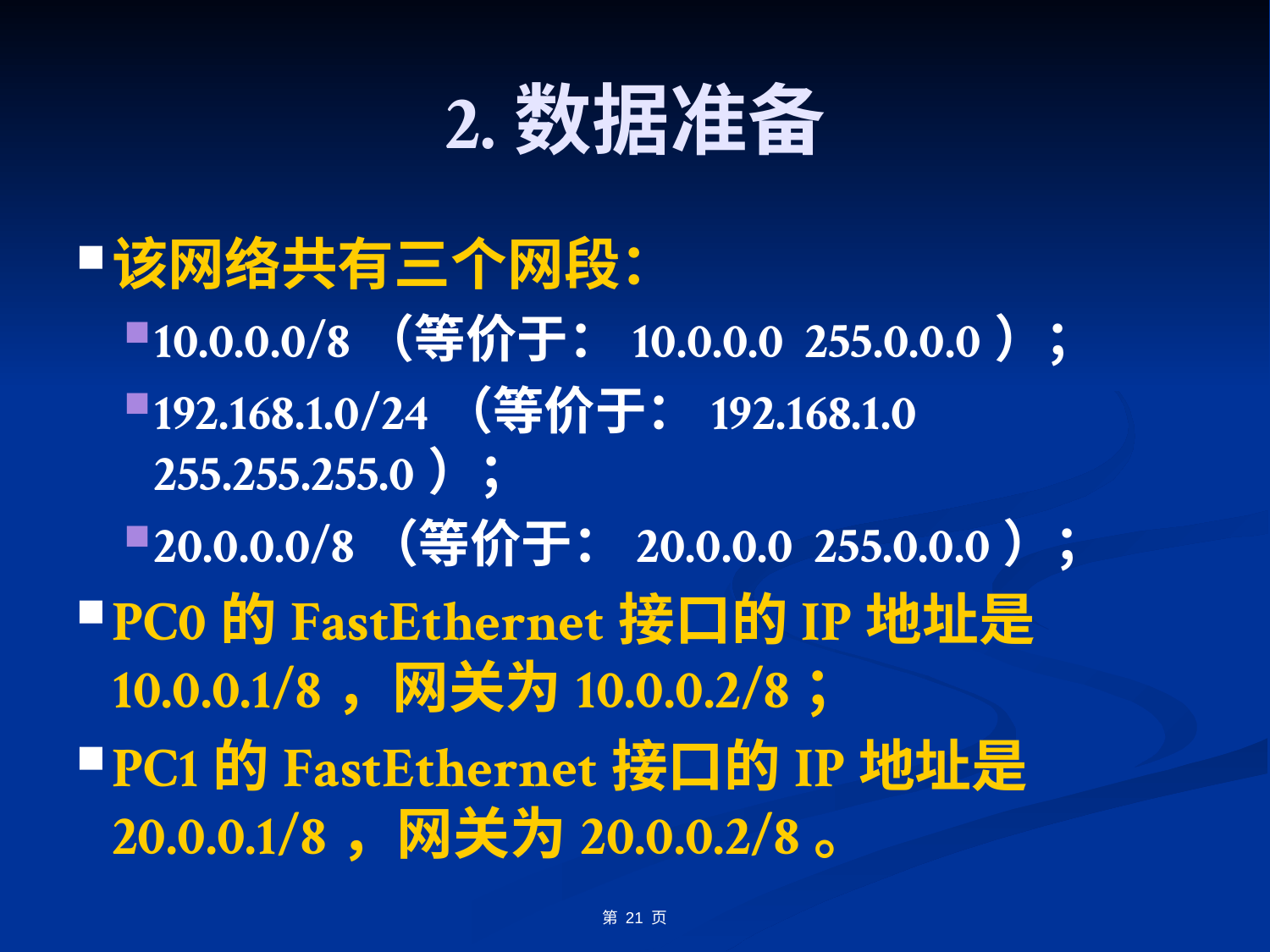

# 2.数据准备
该网络共有三个网段：
10.0.0.0/8（等价于：10.0.0.0  255.0.0.0）；
192.168.1.0/24（等价于：192.168.1.0  255.255.255.0）；
20.0.0.0/8（等价于：20.0.0.0  255.0.0.0）；
PC0的FastEthernet接口的IP地址是10.0.0.1/8，网关为10.0.0.2/8；
PC1的FastEthernet接口的IP地址是20.0.0.1/8，网关为20.0.0.2/8。

第 21 页